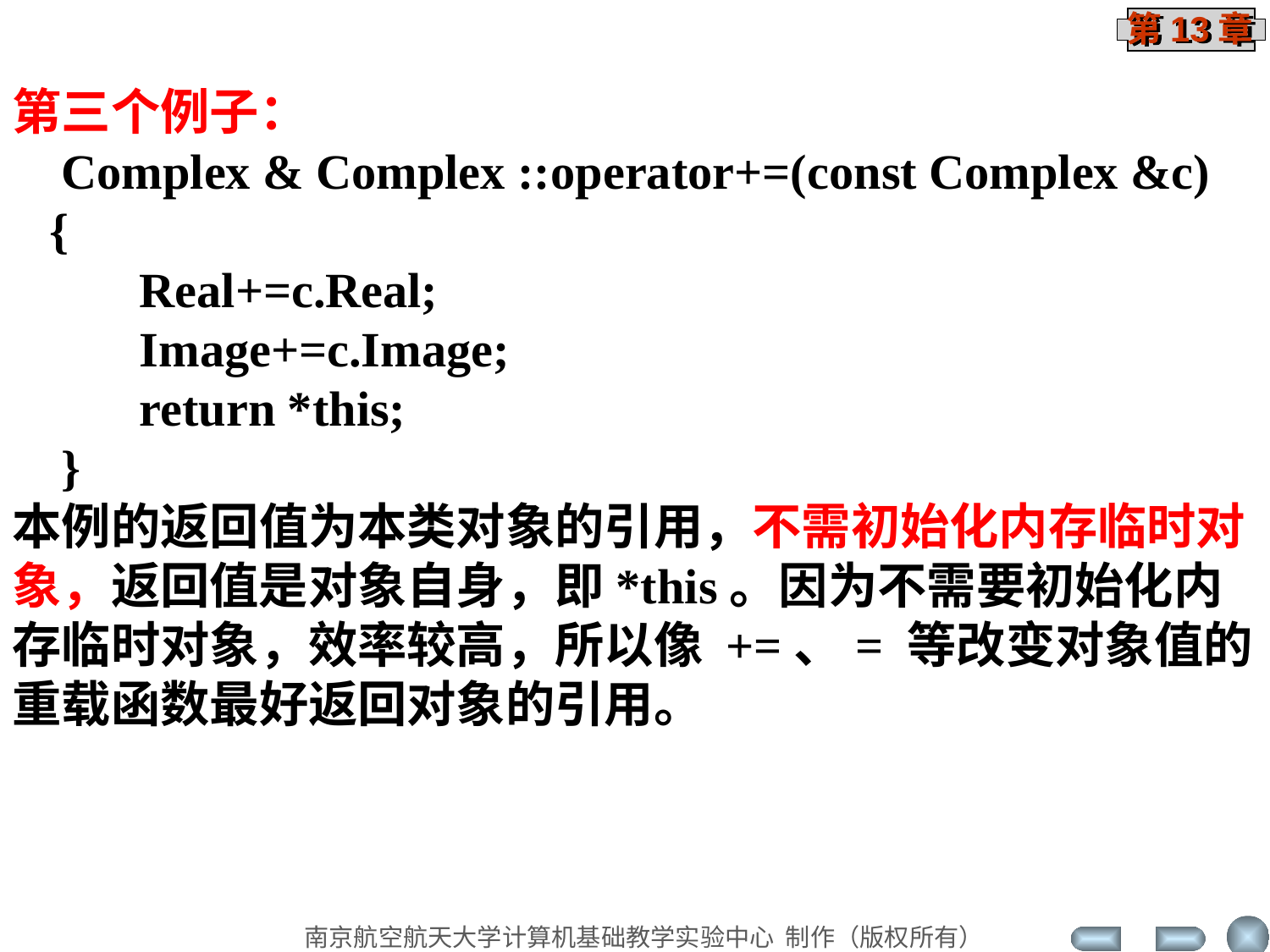

第三个例子：
    Complex & Complex ::operator+=(const Complex &c)
   {
 	Real+=c.Real;
 	Image+=c.Image;
	return *this;
    }
本例的返回值为本类对象的引用，不需初始化内存临时对象，返回值是对象自身，即*this。因为不需要初始化内存临时对象，效率较高，所以像 +=、= 等改变对象值的重载函数最好返回对象的引用。